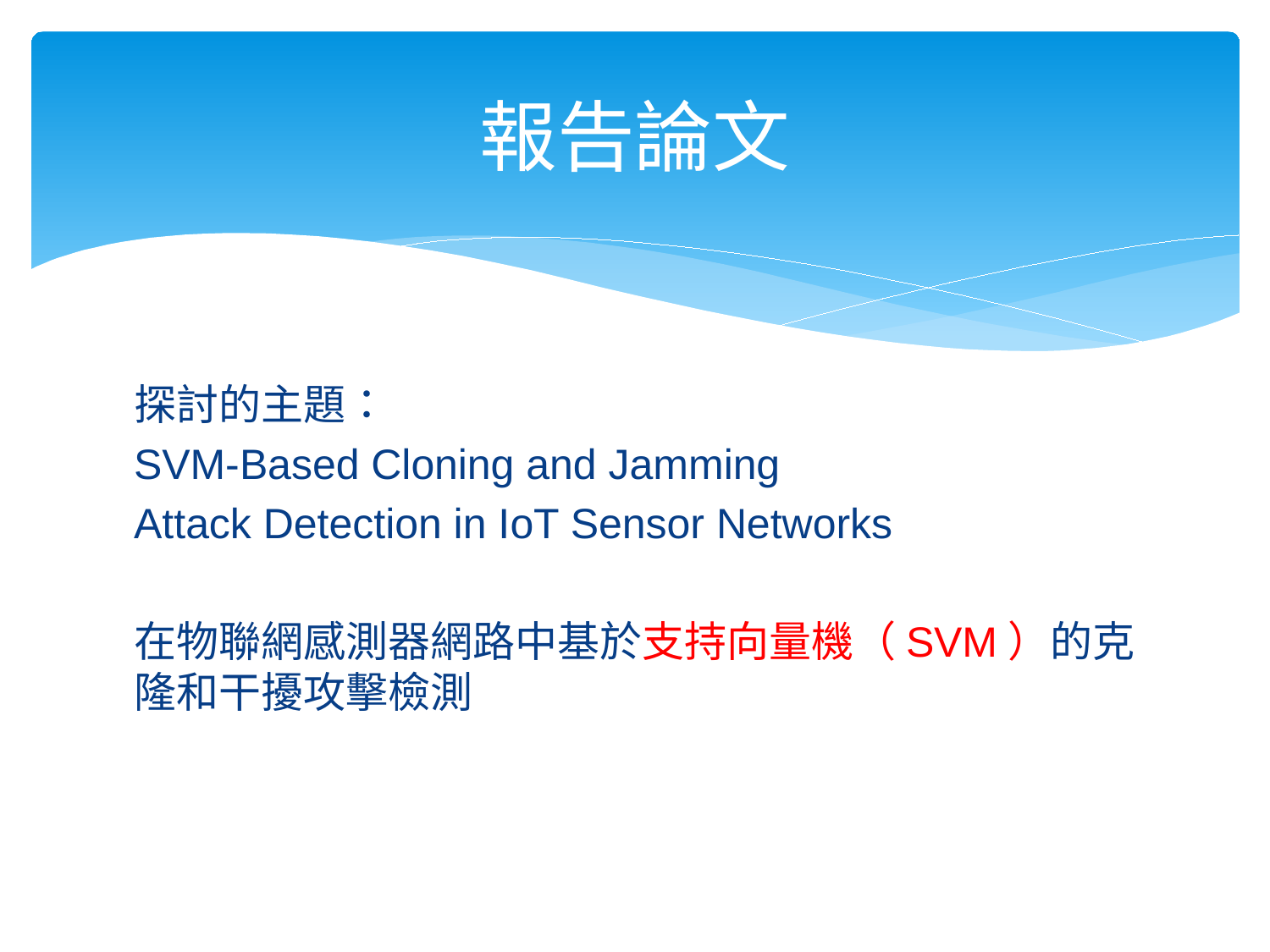

# 報告論文
探討的主題：
SVM-Based Cloning and Jamming
Attack Detection in IoT Sensor Networks

在物聯網感測器網路中基於支持向量機（SVM）的克隆和干擾攻擊檢測